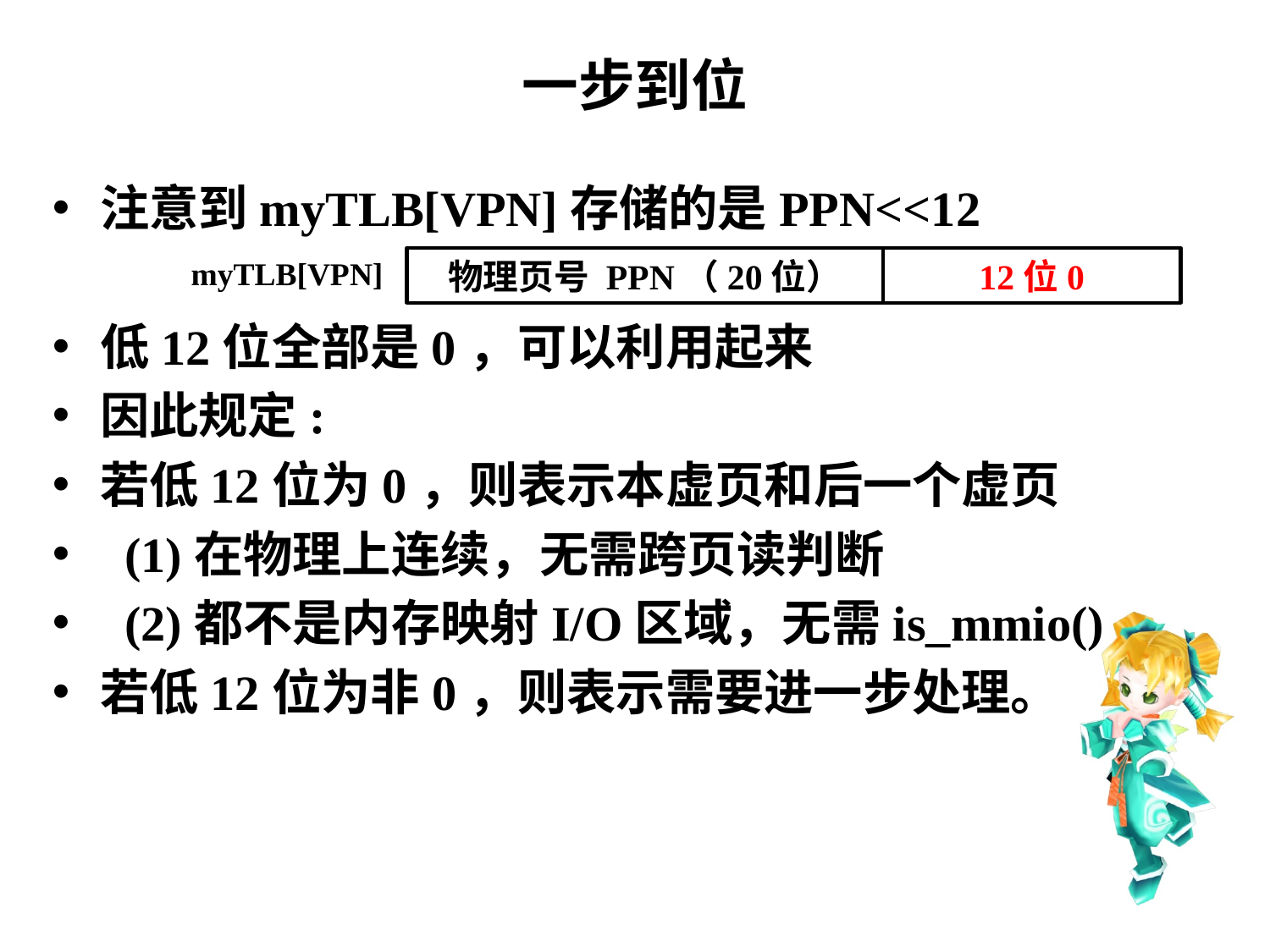

# 一步到位
注意到myTLB[VPN]存储的是PPN<<12

低12位全部是0，可以利用起来
因此规定:
若低12位为0，则表示本虚页和后一个虚页
  (1)在物理上连续，无需跨页读判断
  (2)都不是内存映射I/O区域，无需is_mmio()
若低12位为非0，则表示需要进一步处理。
myTLB[VPN]
物理页号 PPN（20位）
12位0